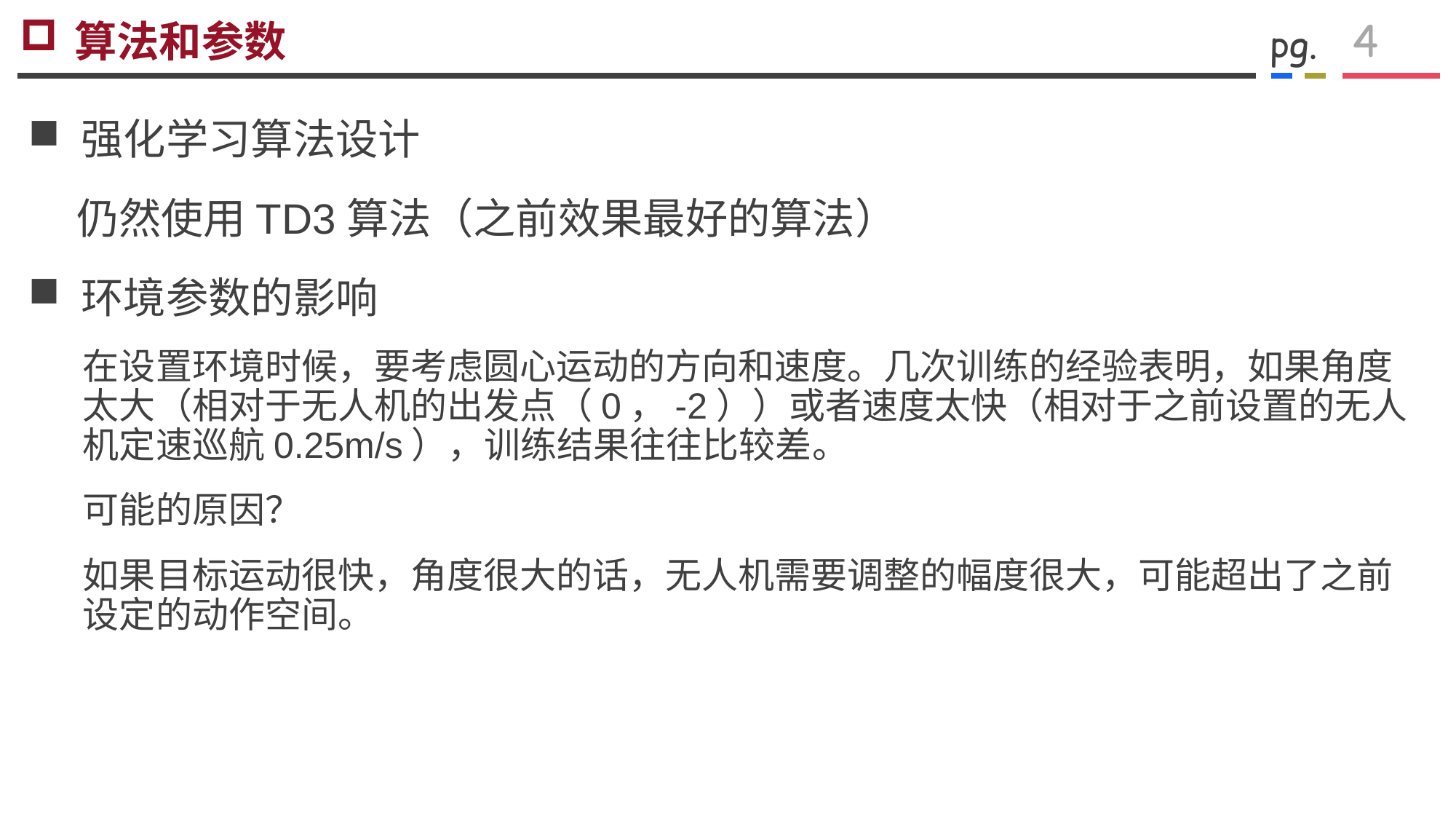

# 算法和参数
4
强化学习算法设计
    仍然使用TD3算法（之前效果最好的算法）
环境参数的影响
在设置环境时候，要考虑圆心运动的方向和速度。几次训练的经验表明，如果角度太大（相对于无人机的出发点（0，-2））或者速度太快（相对于之前设置的无人机定速巡航0.25m/s），训练结果往往比较差。
可能的原因？
如果目标运动很快，角度很大的话，无人机需要调整的幅度很大，可能超出了之前设定的动作空间。